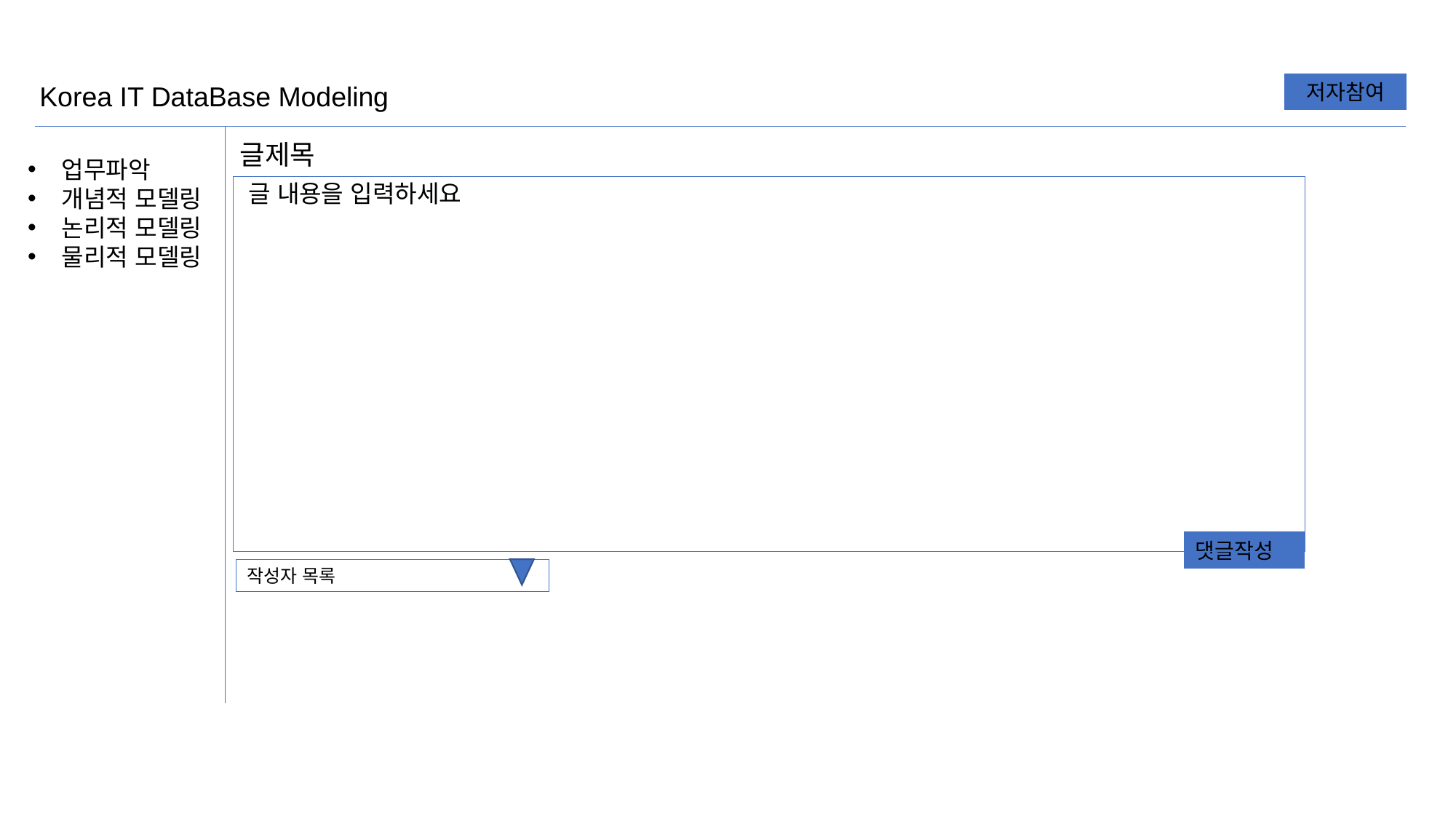

Korea IT DataBase Modeling
 저자참여
글제목
업무파악
개념적 모델링
논리적 모델링
물리적 모델링
글 내용을 입력하세요

댓글작성
작성자 목록